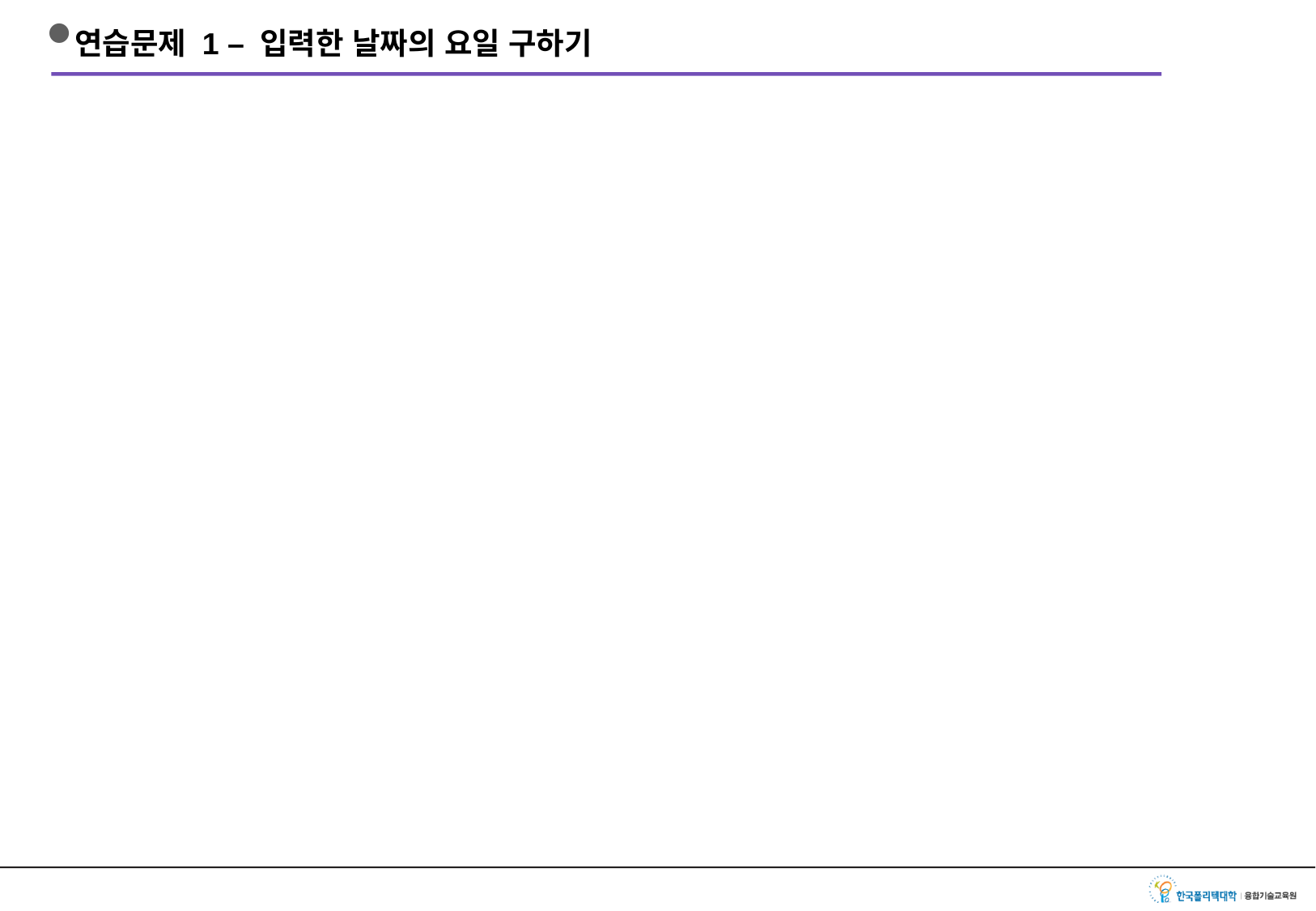

# 연습문제 1 – 입력한 날짜의 요일 구하기

원하는 연도를 입력하세요 : 2004
원하는 달을 입력하세요 : 2
원하는 일을 입력하세요 : 1

2004년 2월 1일은 일요일 입니다.

Hint : 1900년 1월 1일이 월요일이다. 그럼 입력받은 날짜가 1900년에서 몇 일이나
               지났는지 알아보면 된다.